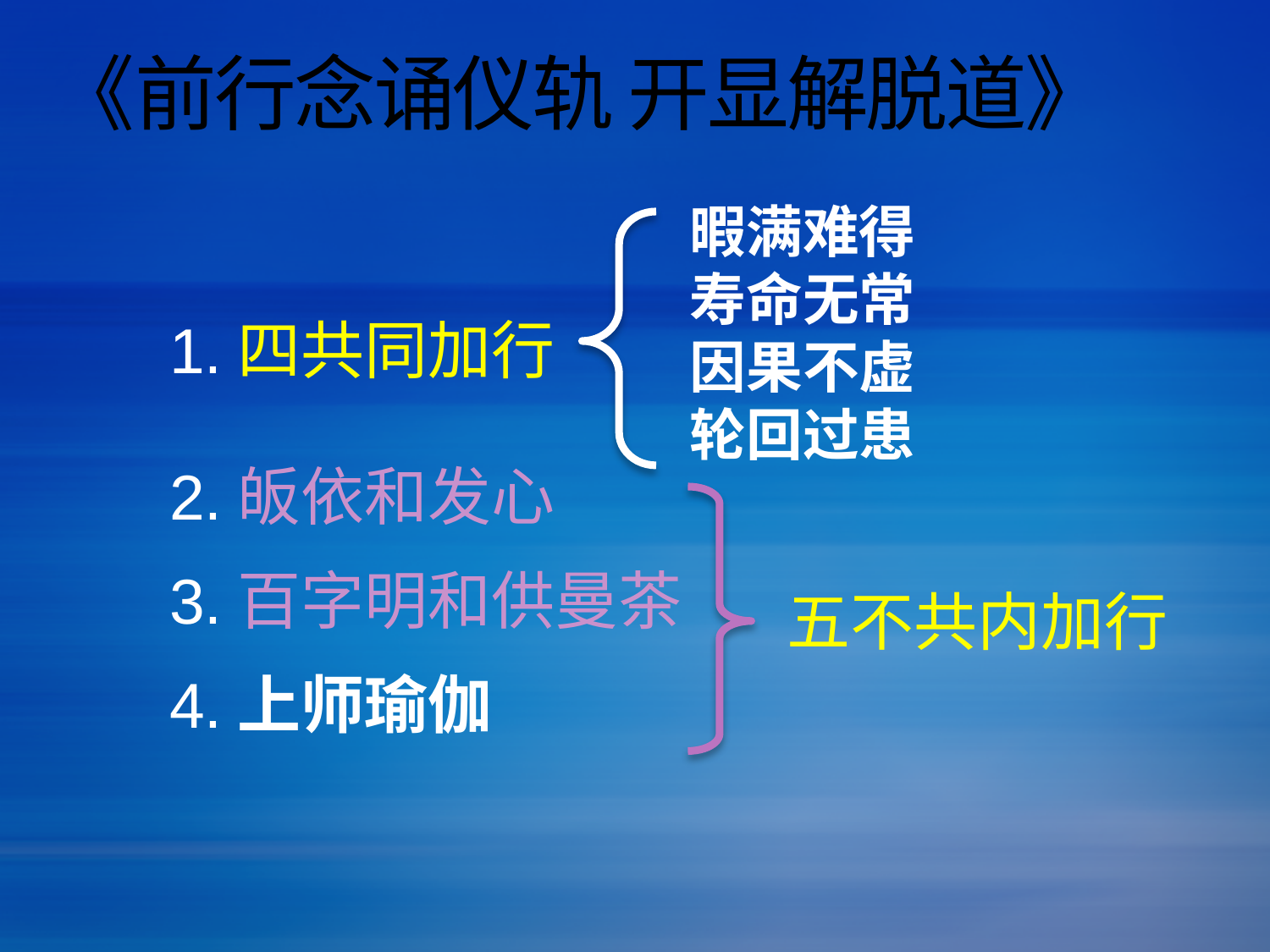

# 《前行念诵仪轨 开显解脱道》
暇满难得
寿命无常
因果不虚
轮回过患

1.四共同加行
2.皈依和发心
3.百字明和供曼茶
4.上师瑜伽

五不共内加行